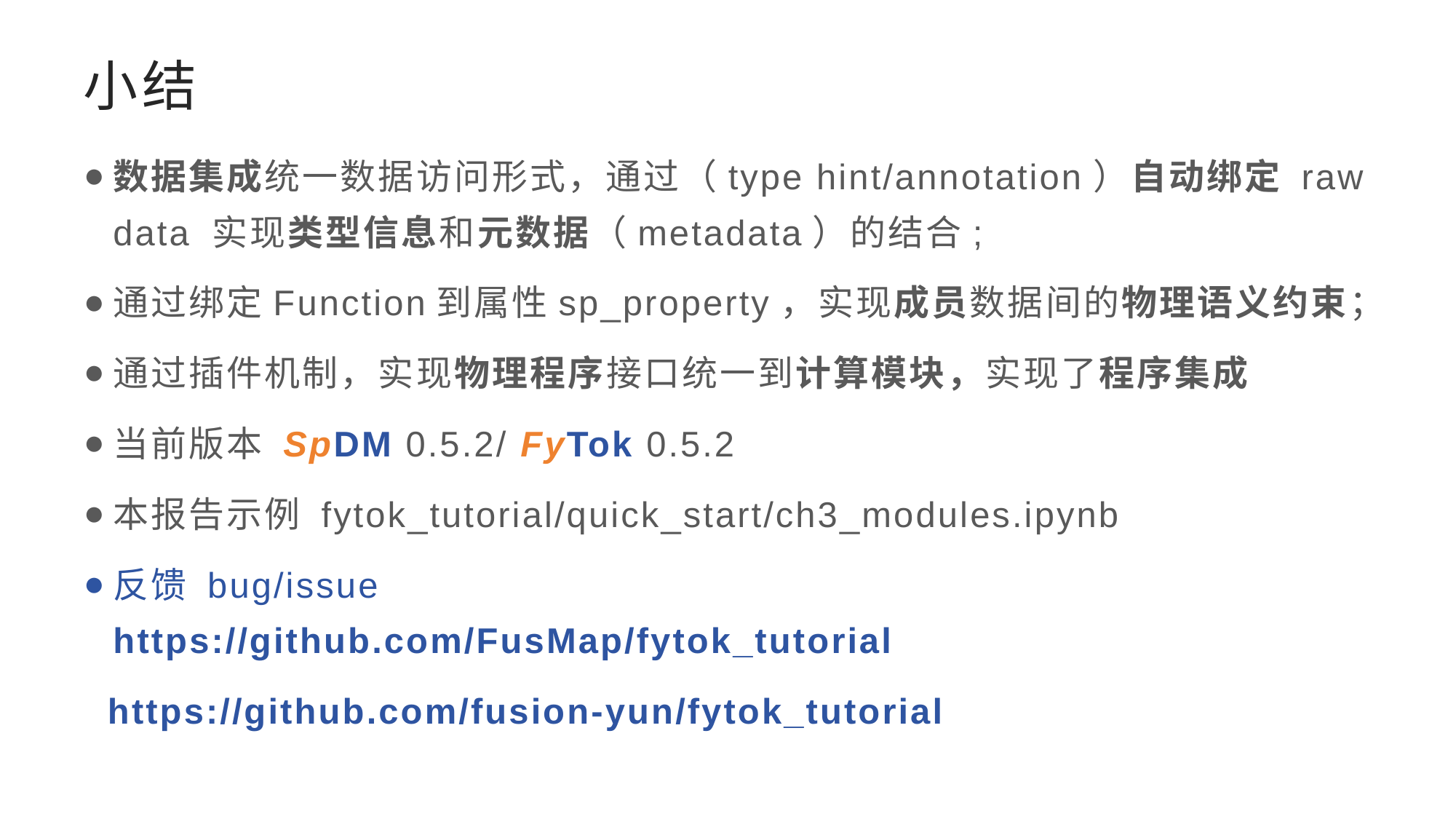

# 小结
数据集成统一数据访问形式，通过（type hint/annotation）自动绑定 raw data 实现类型信息和元数据（metadata）的结合;
通过绑定Function到属性sp_property，实现成员数据间的物理语义约束；
通过插件机制，实现物理程序接口统一到计算模块，实现了程序集成
当前版本 SpDM 0.5.2/ FyTok 0.5.2
本报告示例 fytok_tutorial/quick_start/ch3_modules.ipynb
反馈 bug/issue
https://github.com/FusMap/fytok_tutorial
  https://github.com/fusion-yun/fytok_tutorial